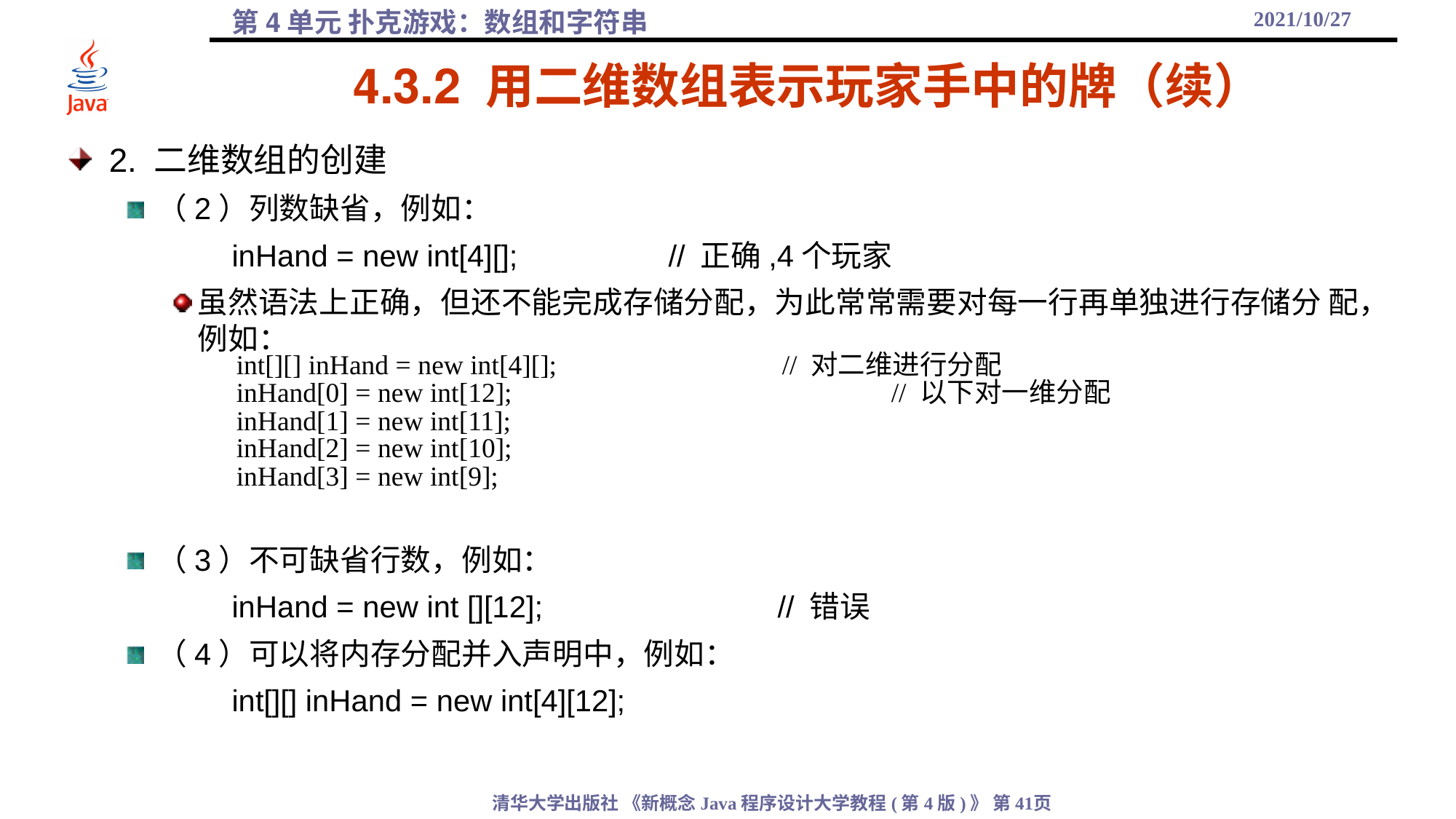

2021/10/27
# 4.3.2 用二维数组表示玩家手中的牌（续）
2. 二维数组的创建
（2）列数缺省，例如：
	inHand = new int[4][];		// 正确,4个玩家
虽然语法上正确，但还不能完成存储分配，为此常常需要对每一行再单独进行存储分 配，例如：

（3）不可缺省行数，例如：
	inHand = new int [][12];			// 错误
（4）可以将内存分配并入声明中，例如：
	int[][] inHand = new int[4][12];

int[][] inHand = new int[4][];			// 对二维进行分配
inHand[0] = new int[12]; 				// 以下对一维分配
inHand[1] = new int[11];
inHand[2] = new int[10];
inHand[3] = new int[9];